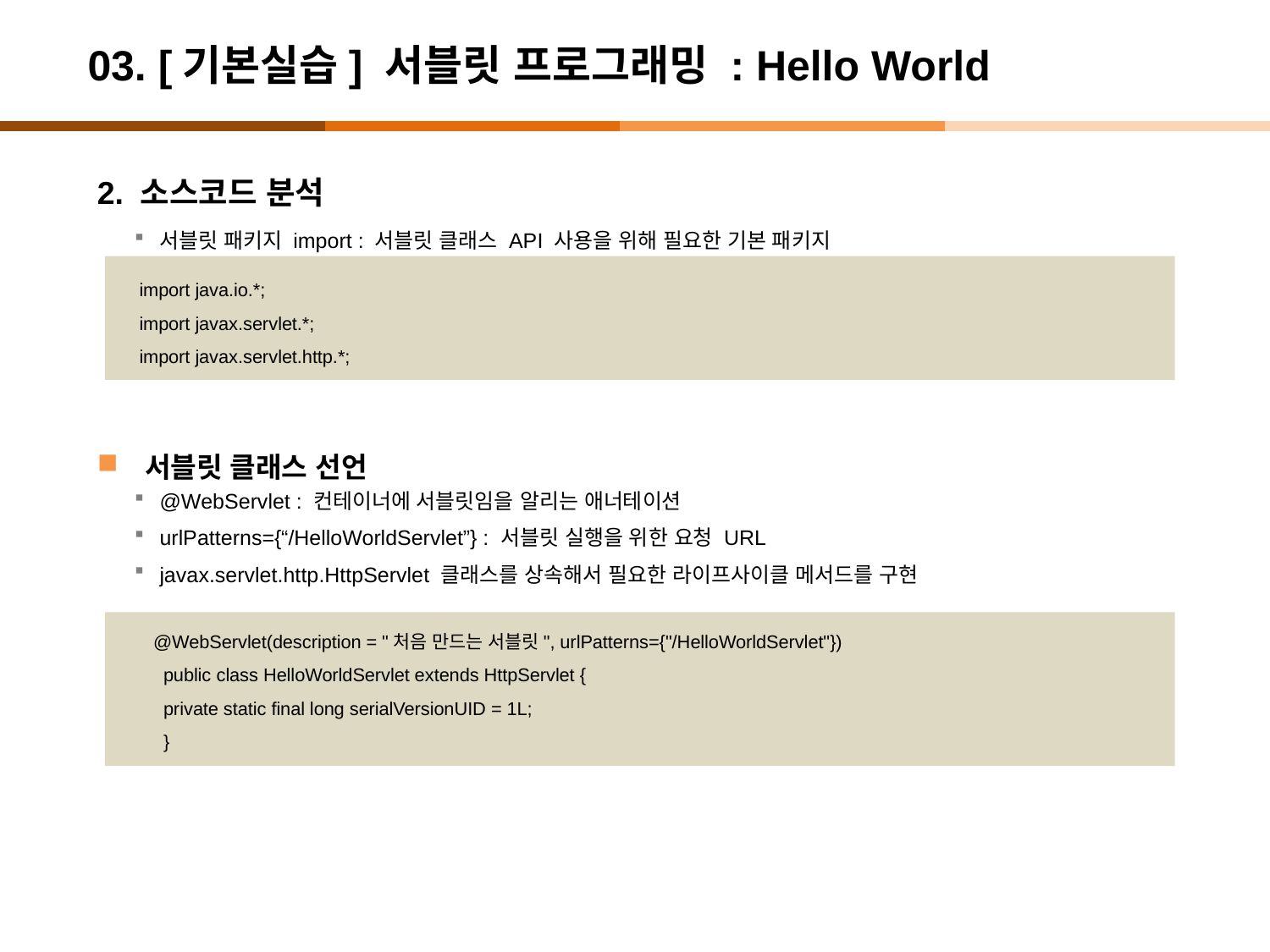

# 03. [기본실습] 서블릿 프로그래밍 : Hello World
2. 소스코드 분석
서블릿 패키지 import : 서블릿 클래스 API 사용을 위해 필요한 기본 패키지

서블릿 클래스 선언
@WebServlet : 컨테이너에 서블릿임을 알리는 애너테이션
urlPatterns={“/HelloWorldServlet”} : 서블릿 실행을 위한 요청 URL
javax.servlet.http.HttpServlet 클래스를 상속해서 필요한 라이프사이클 메서드를 구현

import java.io.*;
import javax.servlet.*;
import javax.servlet.http.*;

@WebServlet(description = "처음 만드는 서블릿", urlPatterns={"/HelloWorldServlet"})
  public class HelloWorldServlet extends HttpServlet {
  private static final long serialVersionUID = 1L;
  }